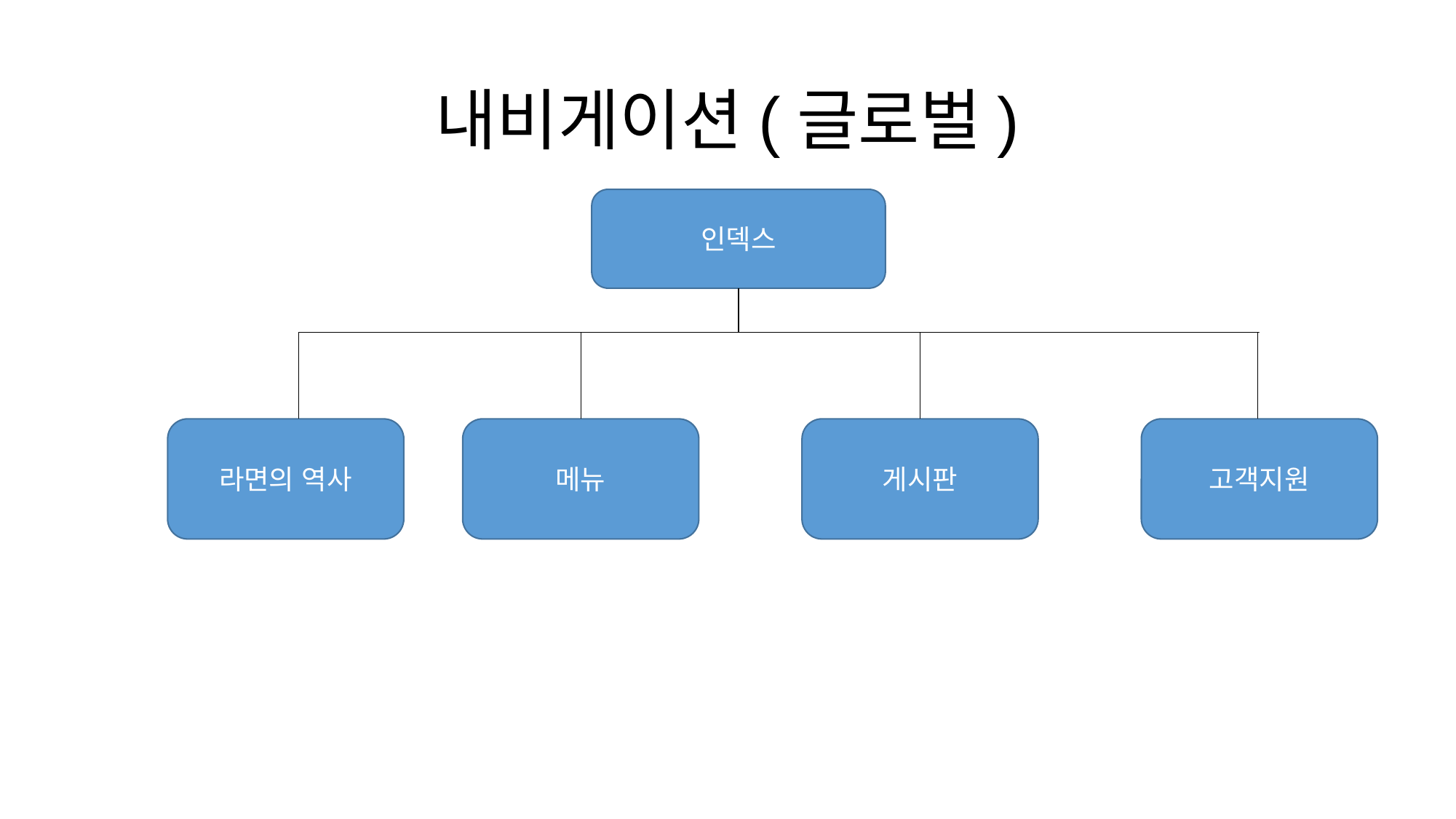

# 내비게이션(글로벌)
인덱스
라면의 역사
메뉴
게시판
고객지원